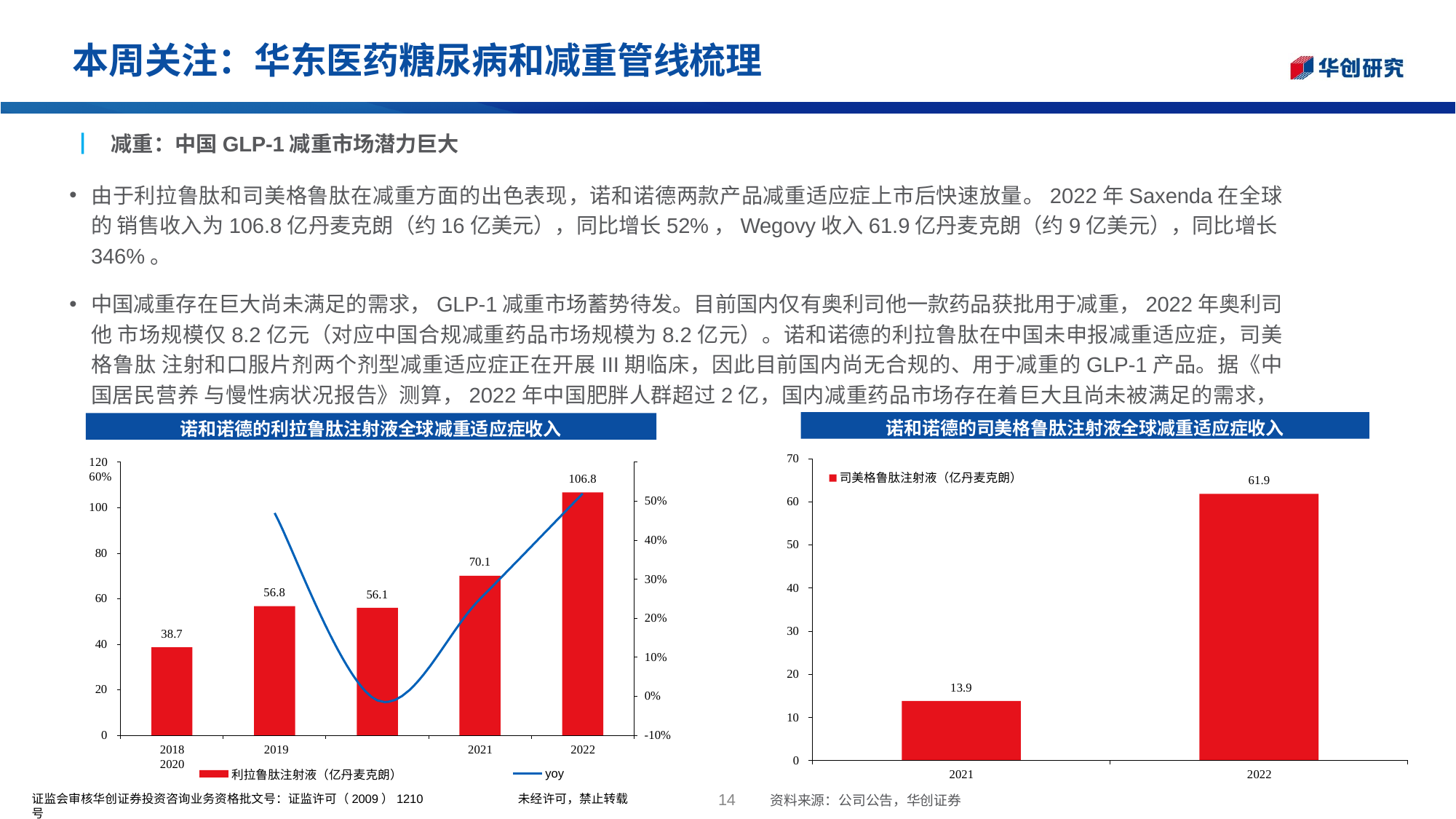

# 本周关注：华东医药糖尿病和减重管线梳理
┃	减重：中国GLP-1减重市场潜力巨大
由于利拉鲁肽和司美格鲁肽在减重方面的出色表现，诺和诺德两款产品减重适应症上市后快速放量。2022年Saxenda在全球的 销售收入为106.8亿丹麦克朗（约16亿美元），同比增长52%，Wegovy收入61.9亿丹麦克朗（约9亿美元），同比增长346%。
中国减重存在巨大尚未满足的需求，GLP-1减重市场蓄势待发。目前国内仅有奥利司他一款药品获批用于减重，2022年奥利司他 市场规模仅8.2亿元（对应中国合规减重药品市场规模为8.2亿元）。诺和诺德的利拉鲁肽在中国未申报减重适应症，司美格鲁肽 注射和口服片剂两个剂型减重适应症正在开展III期临床，因此目前国内尚无合规的、用于减重的GLP-1产品。据《中国居民营养 与慢性病状况报告》测算，2022年中国肥胖人群超过2亿，国内减重药品市场存在着巨大且尚未被满足的需求，GLP-1在国内减 重市场的前景十分广阔。
诺和诺德的司美格鲁肽注射液全球减重适应症收入
诺和诺德的利拉鲁肽注射液全球减重适应症收入
70
120	60%

司美格鲁肽注射液（亿丹麦克朗）
106.8
61.9
50%
60
100
40%
50
80
70.1
30%
40
56.8
56.1
60
20%
30
38.7
40
10%
20
13.9
20
0%
10
0
-10%
2018	2019	2020
2021
2022
0
yoy
未经许可，禁止转载
2021
2022
利拉鲁肽注射液（亿丹麦克朗）
证监会审核华创证券投资咨询业务资格批文号：证监许可（2009）1210 号

14
资料来源：公司公告，华创证券